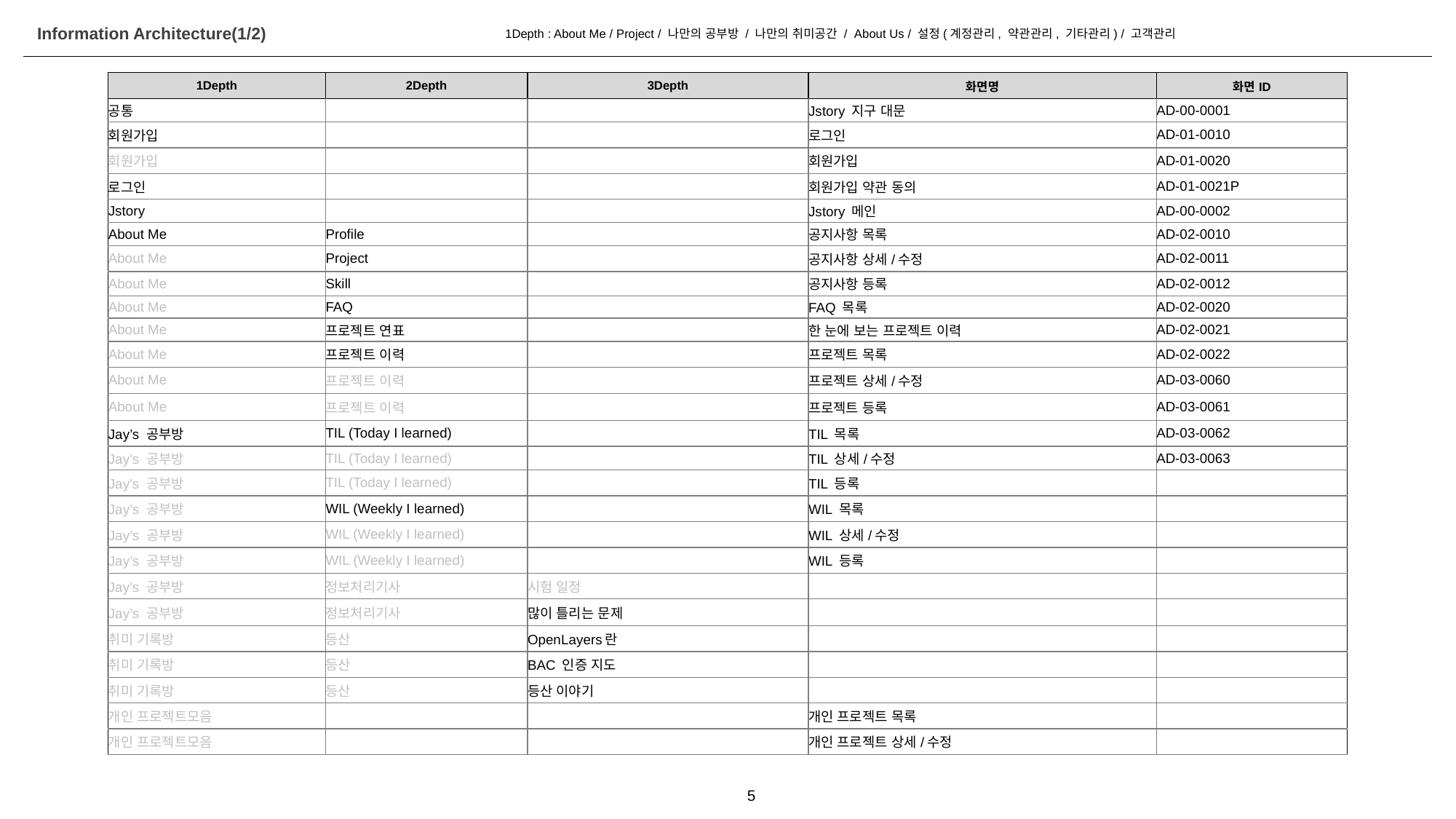

Information Architecture(1/2)
1Depth : About Me / Project / 나만의 공부방 / 나만의 취미공간 /  About Us / 설정(계정관리, 약관관리, 기타관리) / 고객관리
| 1Depth | 2Depth | 3Depth | 화면명 | 화면ID |
| --- | --- | --- | --- | --- |
| 공통 |  |  | Jstory 지구 대문 | AD-00-0001 |
| 회원가입 |  |  | 로그인 | AD-01-0010 |
| 회원가입 |  |  | 회원가입 | AD-01-0020 |
| 로그인 |  |  | 회원가입 약관 동의 | AD-01-0021P |
| Jstory |  |  | Jstory 메인 | AD-00-0002 |
| About Me | Profile |  | 공지사항 목록 | AD-02-0010 |
| About Me | Project |  | 공지사항 상세/수정 | AD-02-0011 |
| About Me | Skill |  | 공지사항 등록 | AD-02-0012 |
| About Me | FAQ |  | FAQ 목록 | AD-02-0020 |
| About Me | 프로젝트 연표 |  | 한 눈에 보는 프로젝트 이력 | AD-02-0021 |
| About Me | 프로젝트 이력 |  | 프로젝트 목록 | AD-02-0022 |
| About Me | 프로젝트 이력 |  | 프로젝트 상세/수정 | AD-03-0060 |
| About Me | 프로젝트 이력 |  | 프로젝트 등록 | AD-03-0061 |
| Jay’s 공부방 | TIL (Today I learned) |  | TIL 목록 | AD-03-0062 |
| Jay’s 공부방 | TIL (Today I learned) |  | TIL 상세/수정 | AD-03-0063 |
| Jay’s 공부방 | TIL (Today I learned) |  | TIL 등록 |  |
| Jay’s 공부방 | WIL (Weekly I learned) |  | WIL 목록 |  |
| Jay’s 공부방 | WIL (Weekly I learned) |  | WIL 상세/수정 |  |
| Jay’s 공부방 | WIL (Weekly I learned) |  | WIL 등록 |  |
| Jay’s 공부방 | 정보처리기사 | 시험 일정 |  |  |
| Jay’s 공부방 | 정보처리기사 | 많이 틀리는 문제 |  |  |
| 취미 기록방 | 등산 | OpenLayers란 |  |  |
| 취미 기록방 | 등산 | BAC 인증 지도 |  |  |
| 취미 기록방 | 등산 | 등산 이야기 |  |  |
| 개인 프로젝트모음 |  |  | 개인 프로젝트 목록 |  |
| 개인 프로젝트모음 |  |  | 개인 프로젝트 상세/수정 |  |